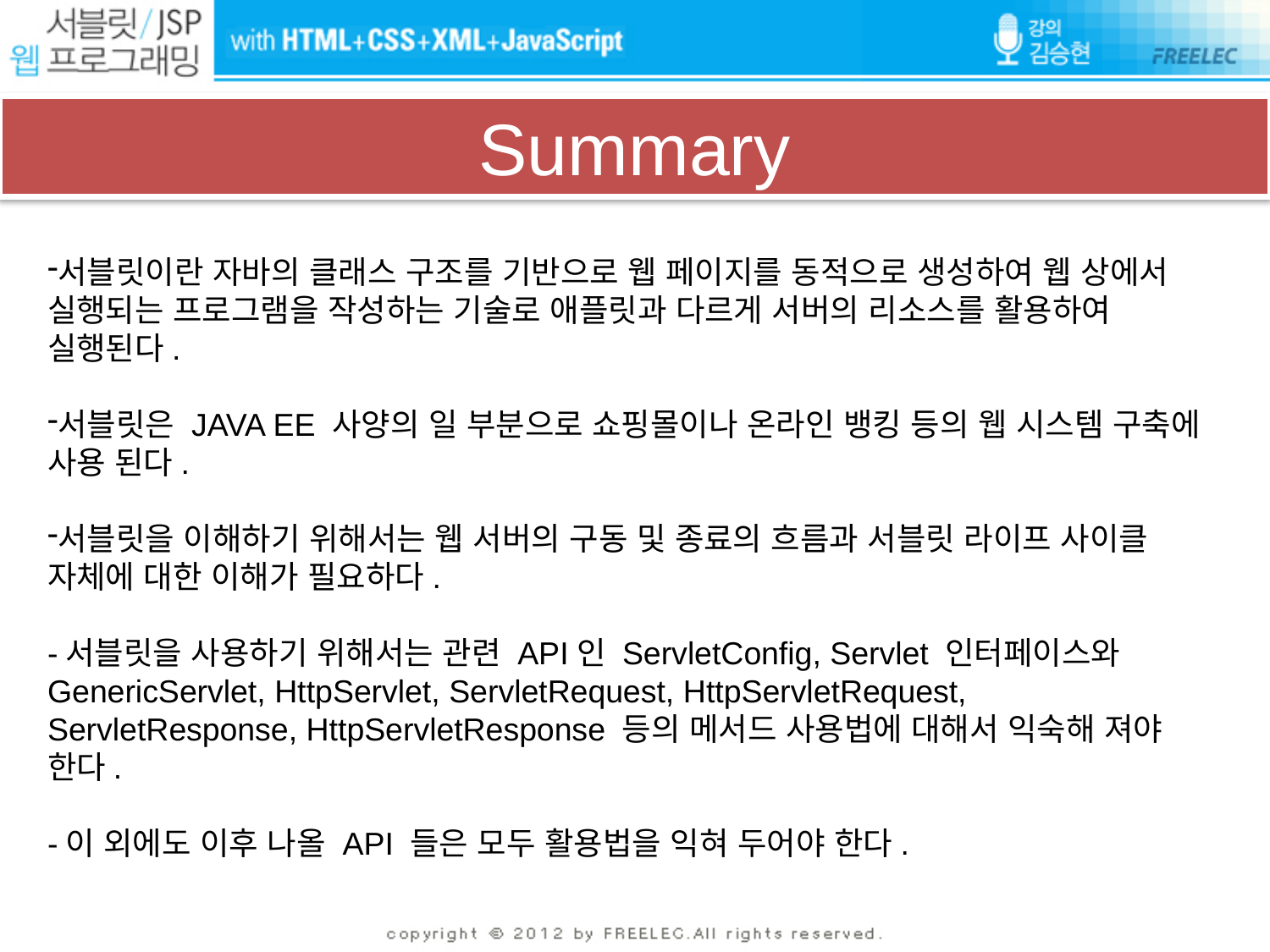

# Summary
서블릿이란 자바의 클래스 구조를 기반으로 웹 페이지를 동적으로 생성하여 웹 상에서 실행되는 프로그램을 작성하는 기술로 애플릿과 다르게 서버의 리소스를 활용하여 실행된다.

서블릿은 JAVA EE 사양의 일 부분으로 쇼핑몰이나 온라인 뱅킹 등의 웹 시스템 구축에 사용 된다.

서블릿을 이해하기 위해서는 웹 서버의 구동 및 종료의 흐름과 서블릿 라이프 사이클 자체에 대한 이해가 필요하다.

-서블릿을 사용하기 위해서는 관련 API인 ServletConfig, Servlet 인터페이스와 GenericServlet, HttpServlet, ServletRequest, HttpServletRequest, ServletResponse, HttpServletResponse 등의 메서드 사용법에 대해서 익숙해 져야 한다.

-이 외에도 이후 나올 API 들은 모두 활용법을 익혀 두어야 한다.